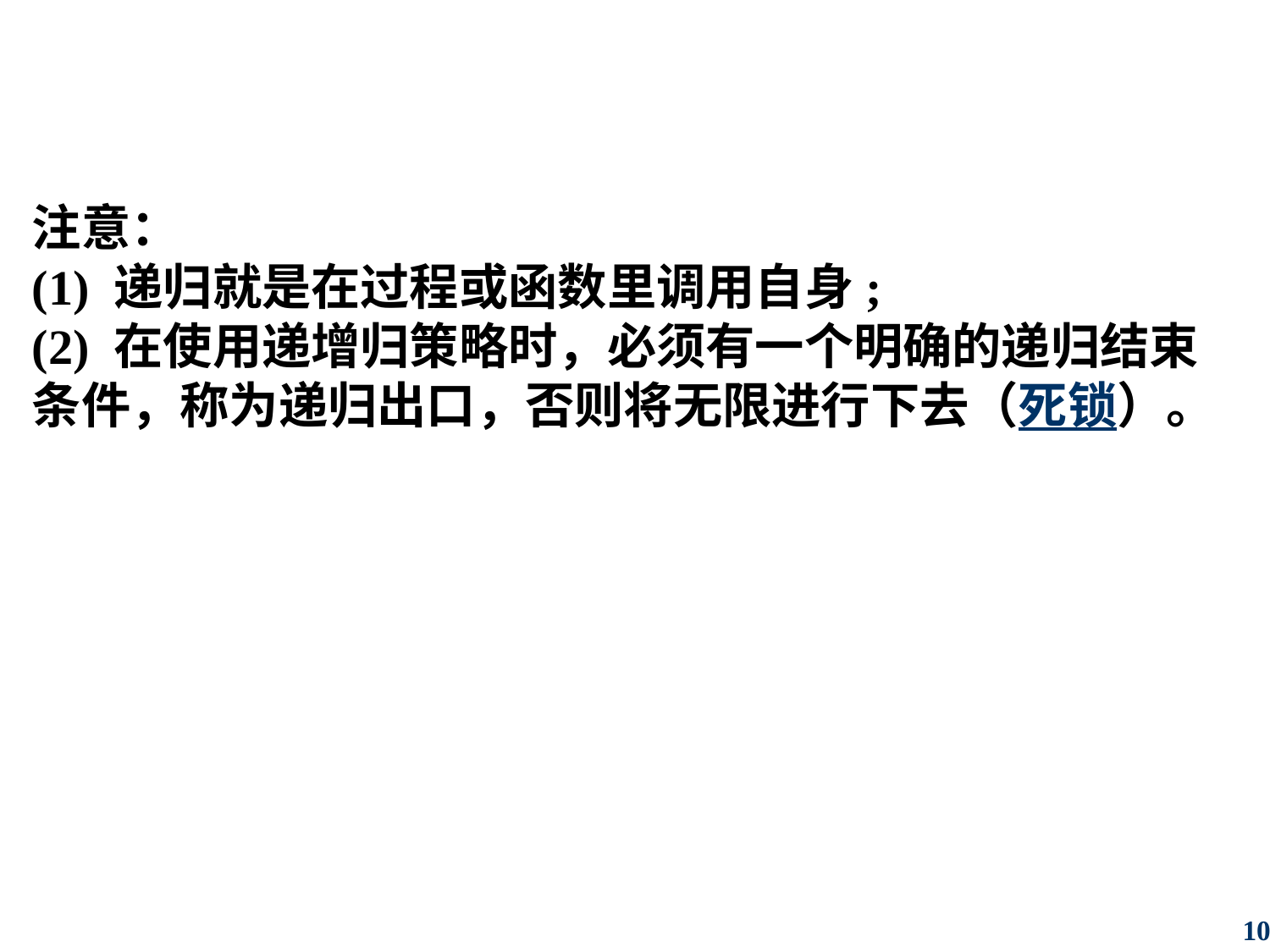

#
注意：
(1) 递归就是在过程或函数里调用自身;
(2) 在使用递增归策略时，必须有一个明确的递归结束条件，称为递归出口，否则将无限进行下去（死锁）。